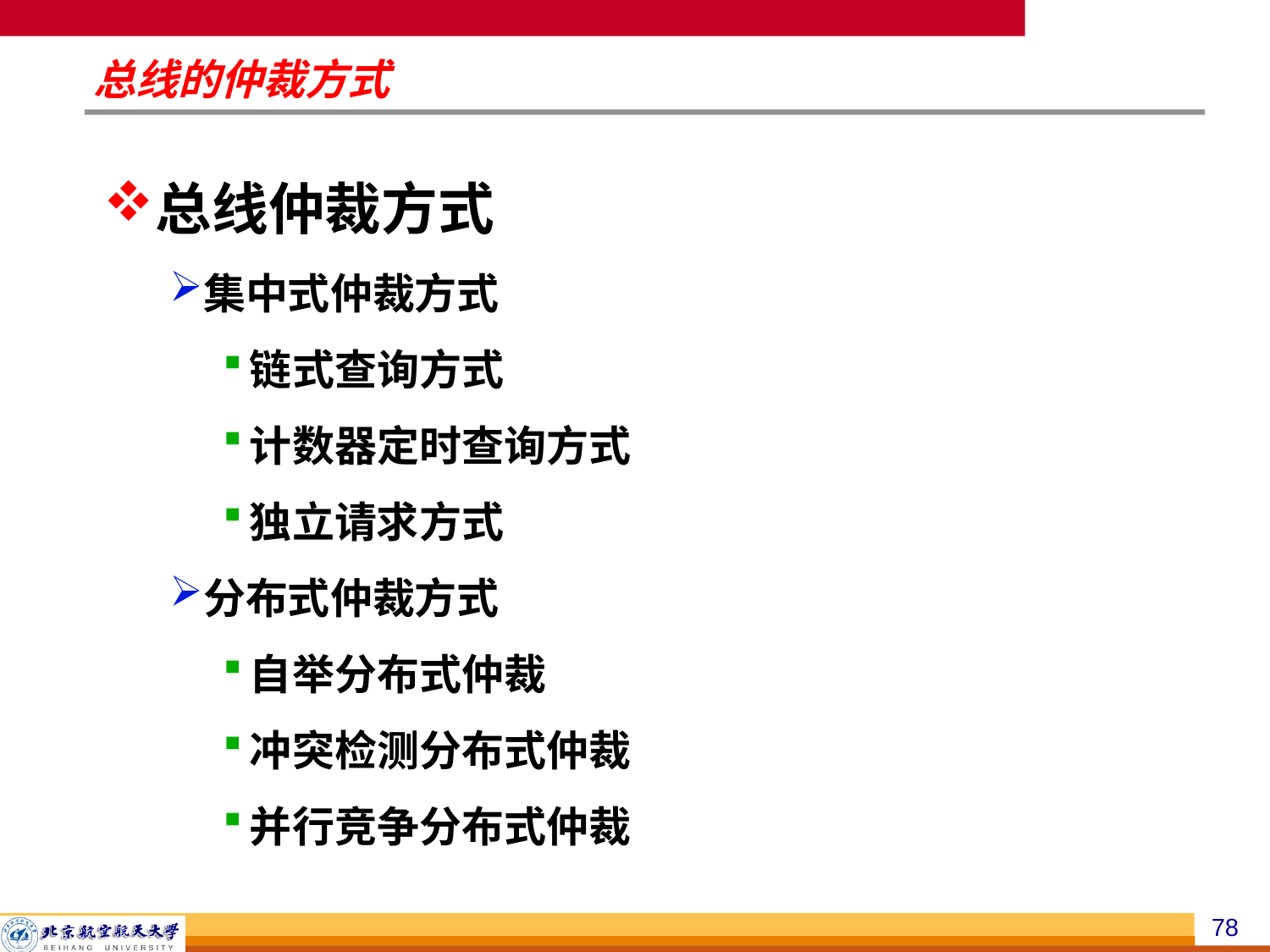

# 总线的仲裁方式
总线仲裁方式
集中式仲裁方式
链式查询方式
计数器定时查询方式
独立请求方式
分布式仲裁方式
自举分布式仲裁
冲突检测分布式仲裁
并行竞争分布式仲裁